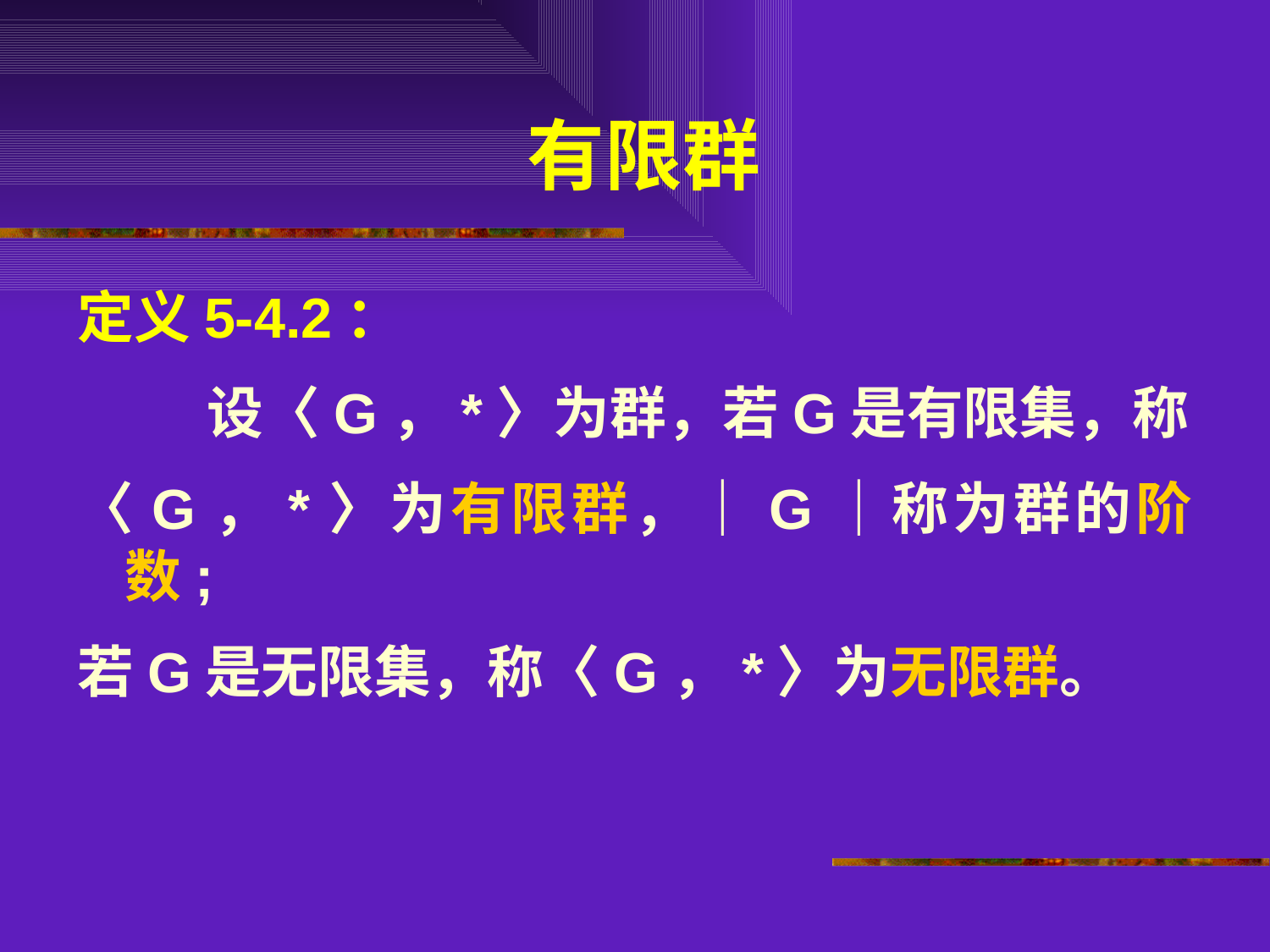

# 有限群
定义5-4.2：
         设〈G，*〉为群，若G是有限集，称
〈G，*〉为有限群，｜G｜称为群的阶数;
若G是无限集，称〈G，*〉为无限群。